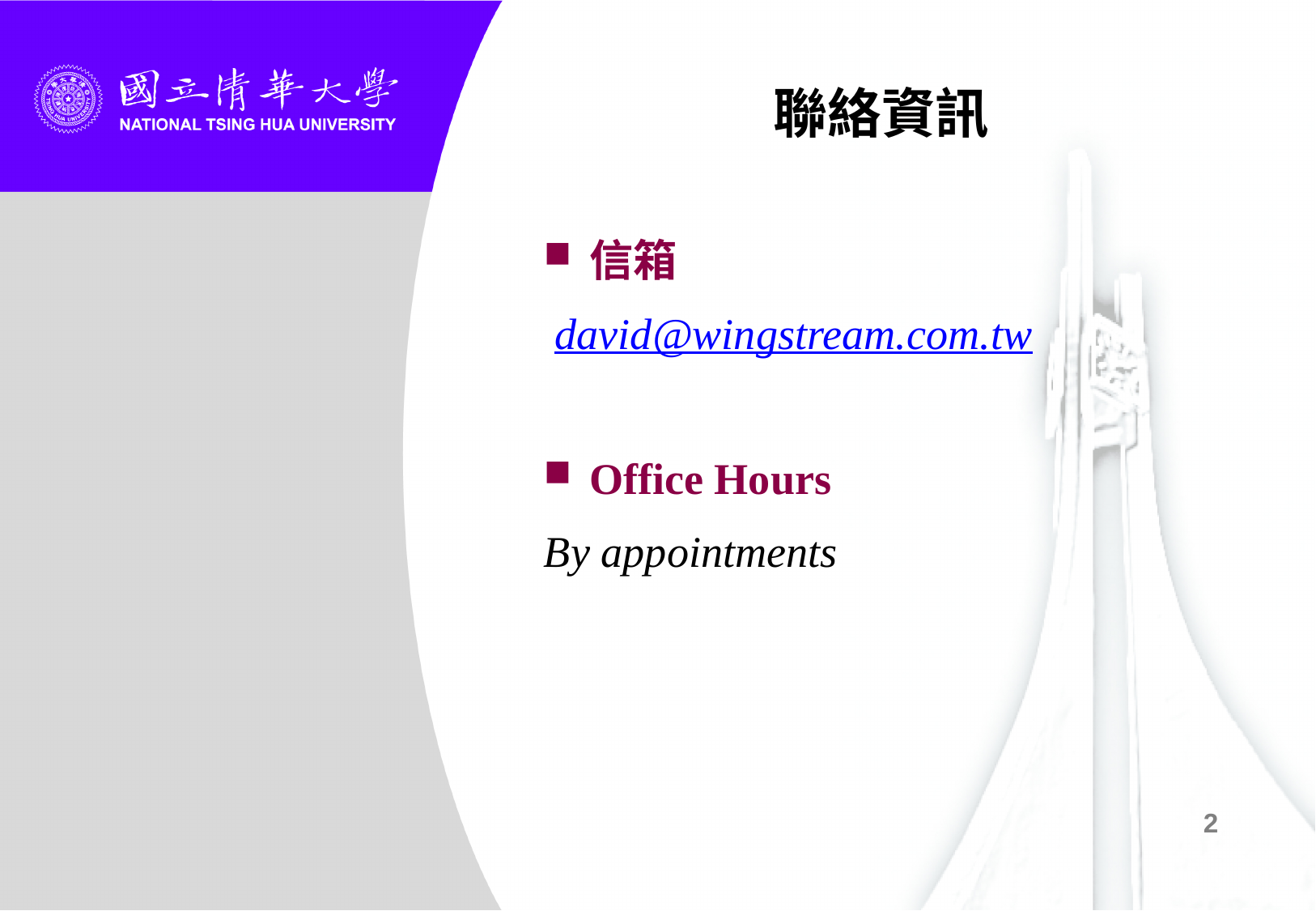

# 聯絡資訊
信箱
 david@wingstream.com.tw

Office Hours
By appointments

2